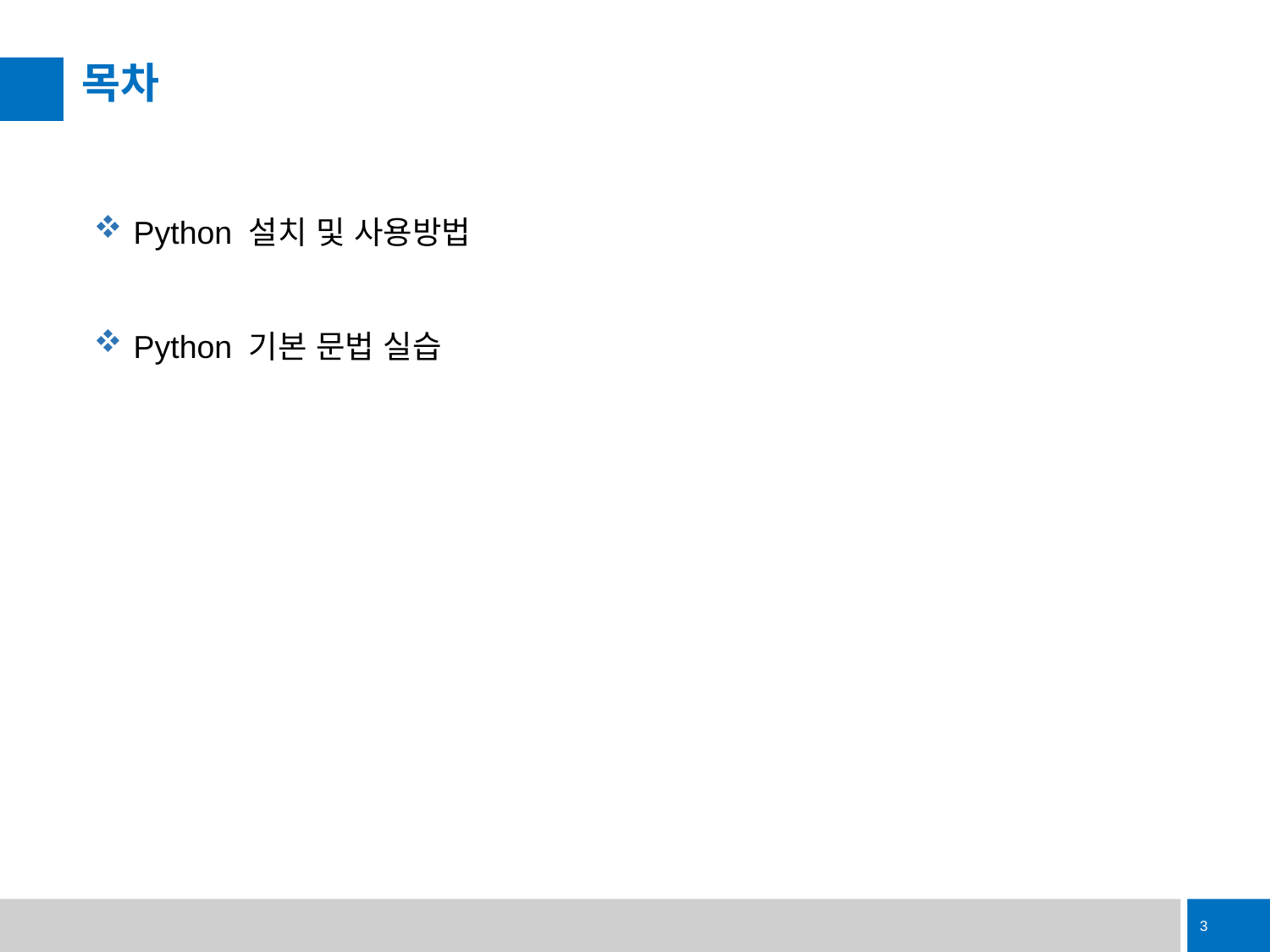

# 목차
Python 설치 및 사용방법

Python 기본 문법 실습